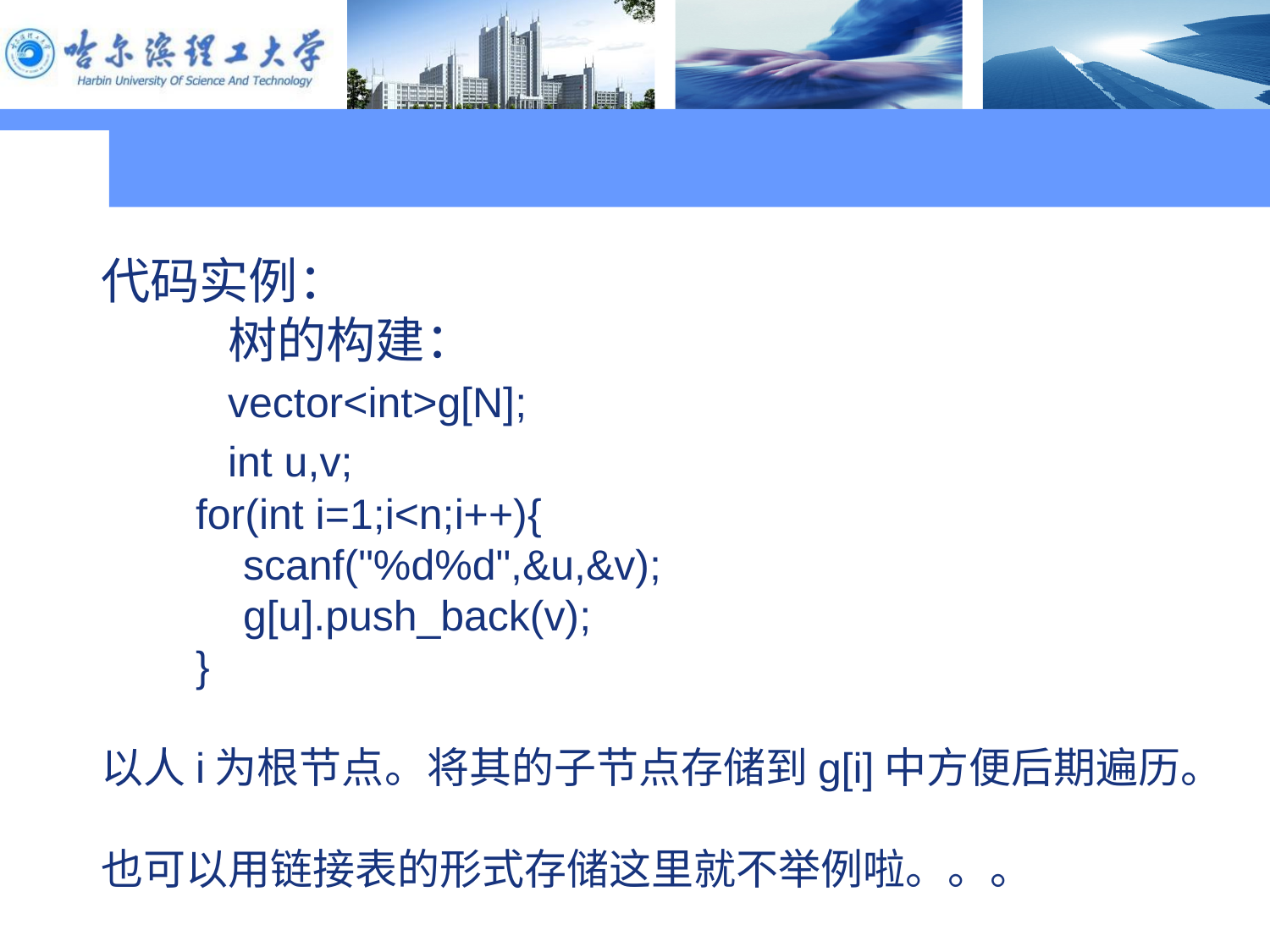

代码实例：
	树的构建：
	vector<int>g[N];
	int u,v;
        for(int i=1;i<n;i++){
            scanf("%d%d",&u,&v);
            g[u].push_back(v);
        }

以人i为根节点。将其的子节点存储到g[i]中方便后期遍历。

也可以用链接表的形式存储这里就不举例啦。。。